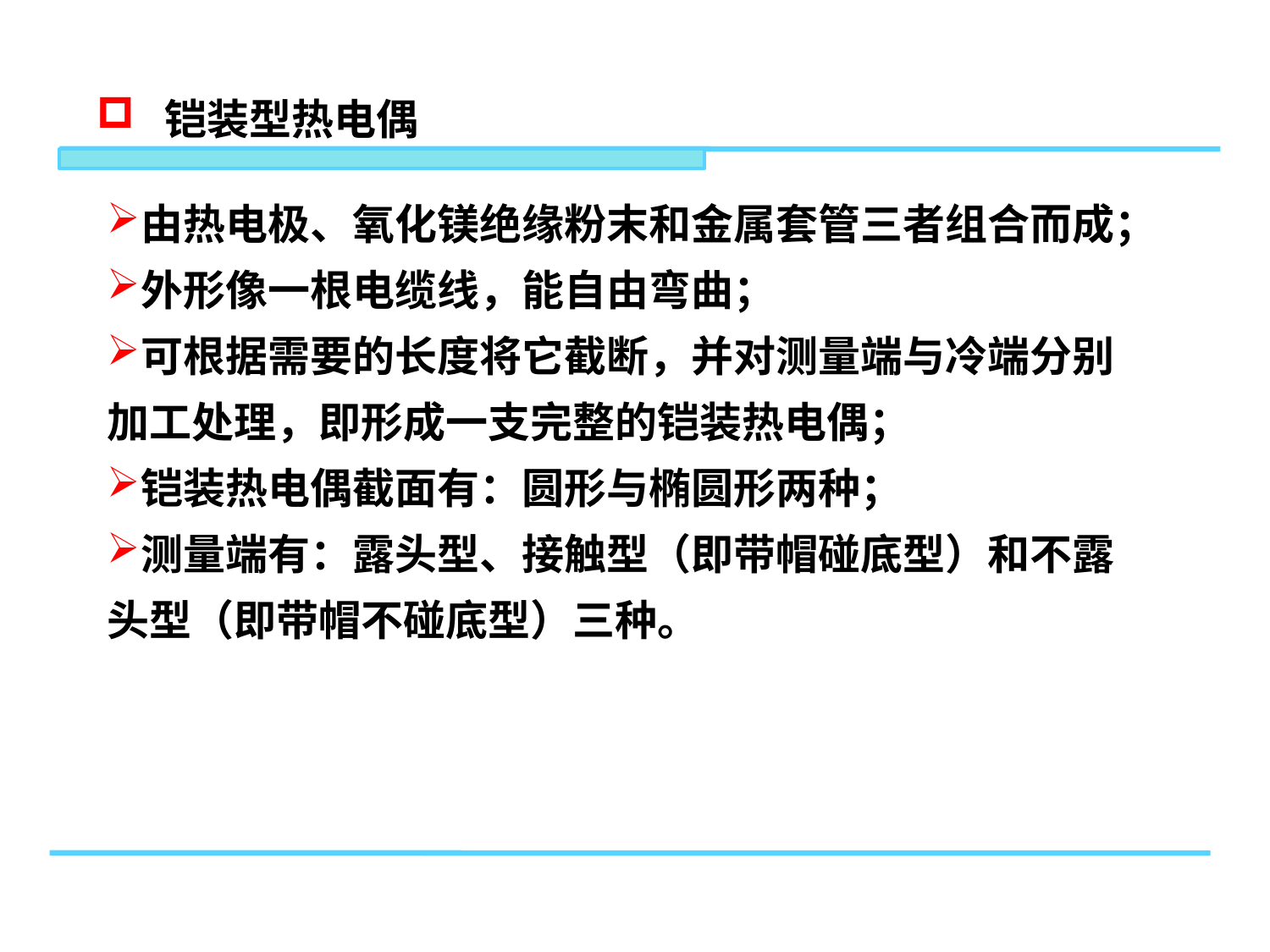

铠装型热电偶
由热电极、氧化镁绝缘粉末和金属套管三者组合而成；
外形像一根电缆线，能自由弯曲；
可根据需要的长度将它截断，并对测量端与冷端分别
加工处理，即形成一支完整的铠装热电偶；
铠装热电偶截面有：圆形与椭圆形两种；
测量端有：露头型、接触型（即带帽碰底型）和不露头型（即带帽不碰底型）三种。